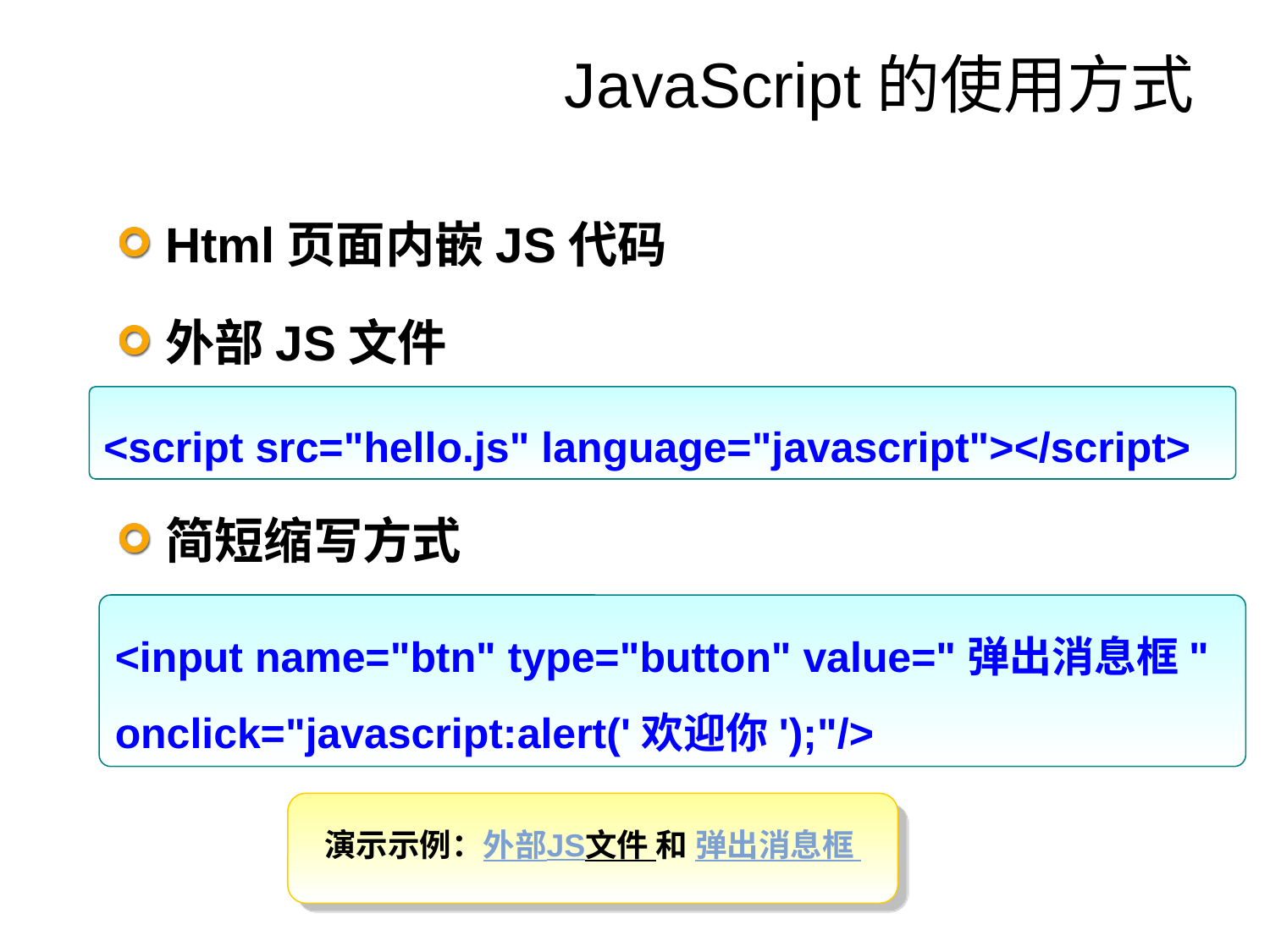

# JavaScript的使用方式
Html页面内嵌JS代码
外部JS文件

简短缩写方式
<script src="hello.js" language="javascript"></script>
<input name="btn" type="button" value="弹出消息框"  onclick="javascript:alert('欢迎你');"/>
演示示例：外部JS文件 和 弹出消息框